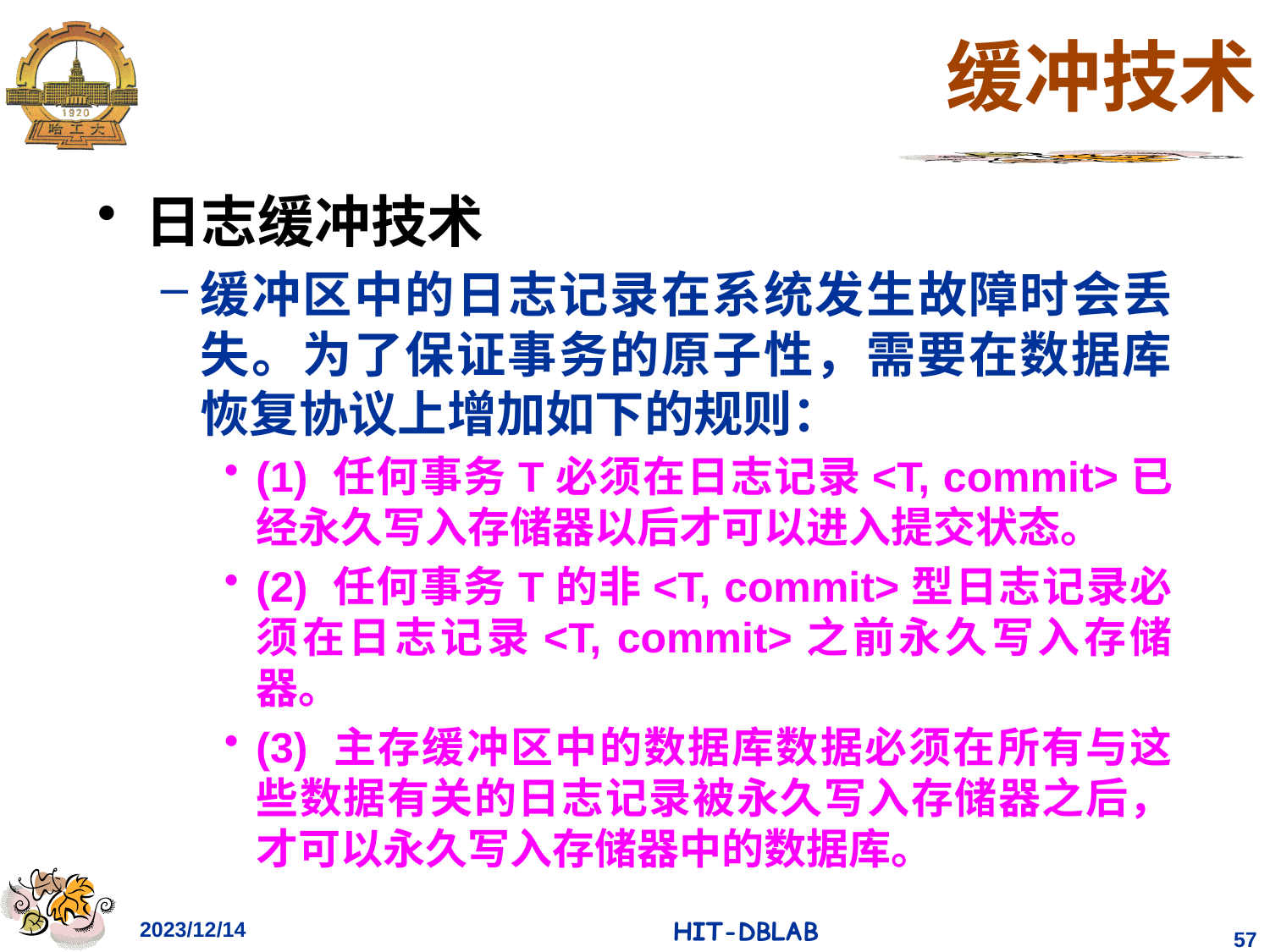

# 缓冲技术
日志缓冲技术
缓冲区中的日志记录在系统发生故障时会丢失。为了保证事务的原子性，需要在数据库恢复协议上增加如下的规则：
(1) 任何事务T必须在日志记录<T, commit>已经永久写入存储器以后才可以进入提交状态。
(2) 任何事务T的非<T, commit>型日志记录必须在日志记录<T, commit>之前永久写入存储器。
(3) 主存缓冲区中的数据库数据必须在所有与这些数据有关的日志记录被永久写入存储器之后，才可以永久写入存储器中的数据库。
2023/12/14
HIT-DBLAB
57